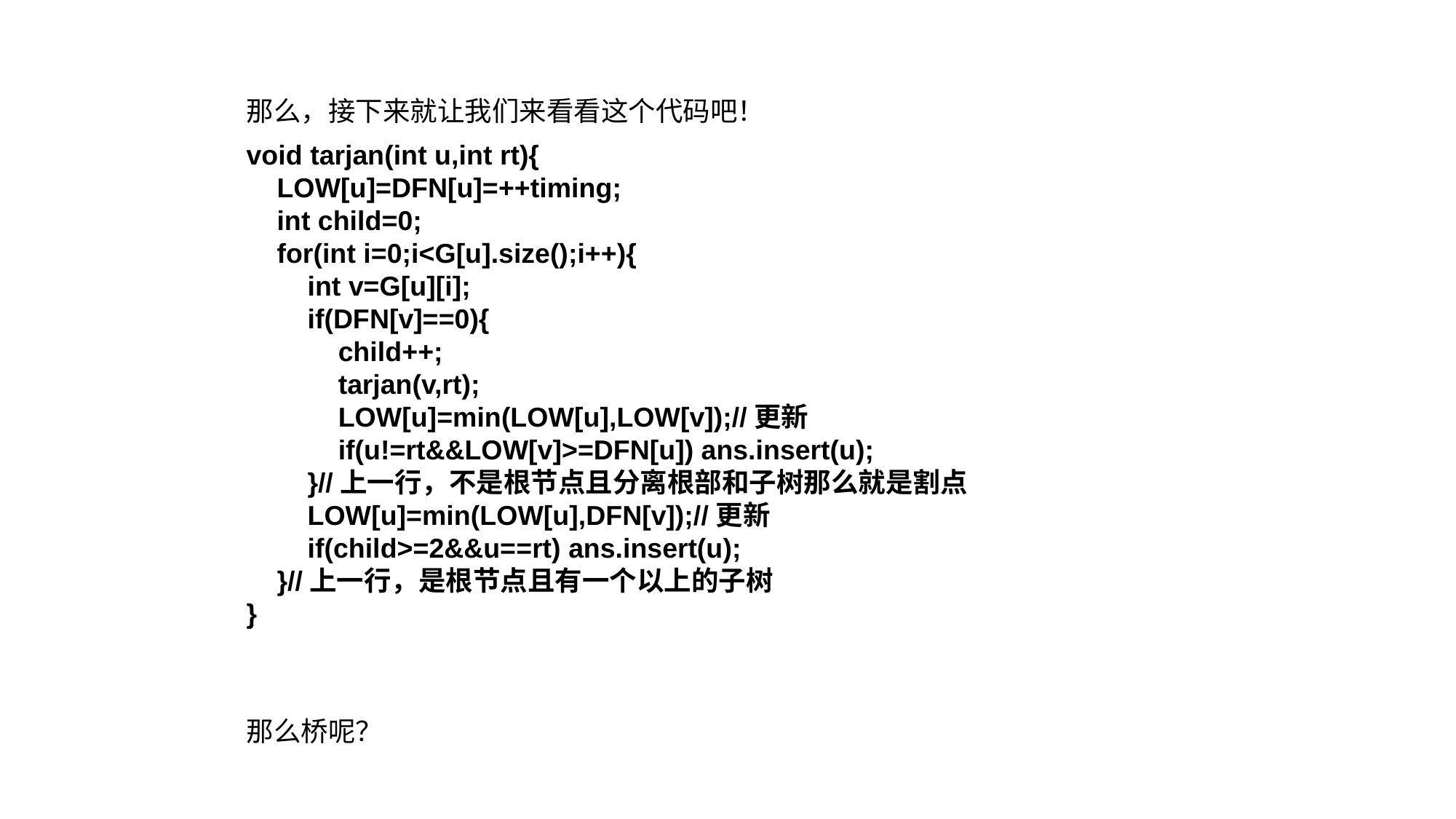

那么，接下来就让我们来看看这个代码吧！
void tarjan(int u,int rt){
    LOW[u]=DFN[u]=++timing;
    int child=0;
    for(int i=0;i<G[u].size();i++){
        int v=G[u][i];
        if(DFN[v]==0){
            child++;
            tarjan(v,rt);
            LOW[u]=min(LOW[u],LOW[v]);//更新
            if(u!=rt&&LOW[v]>=DFN[u]) ans.insert(u);
        }//上一行，不是根节点且分离根部和子树那么就是割点
        LOW[u]=min(LOW[u],DFN[v]);//更新
        if(child>=2&&u==rt) ans.insert(u);
    }//上一行，是根节点且有一个以上的子树
}
那么桥呢？